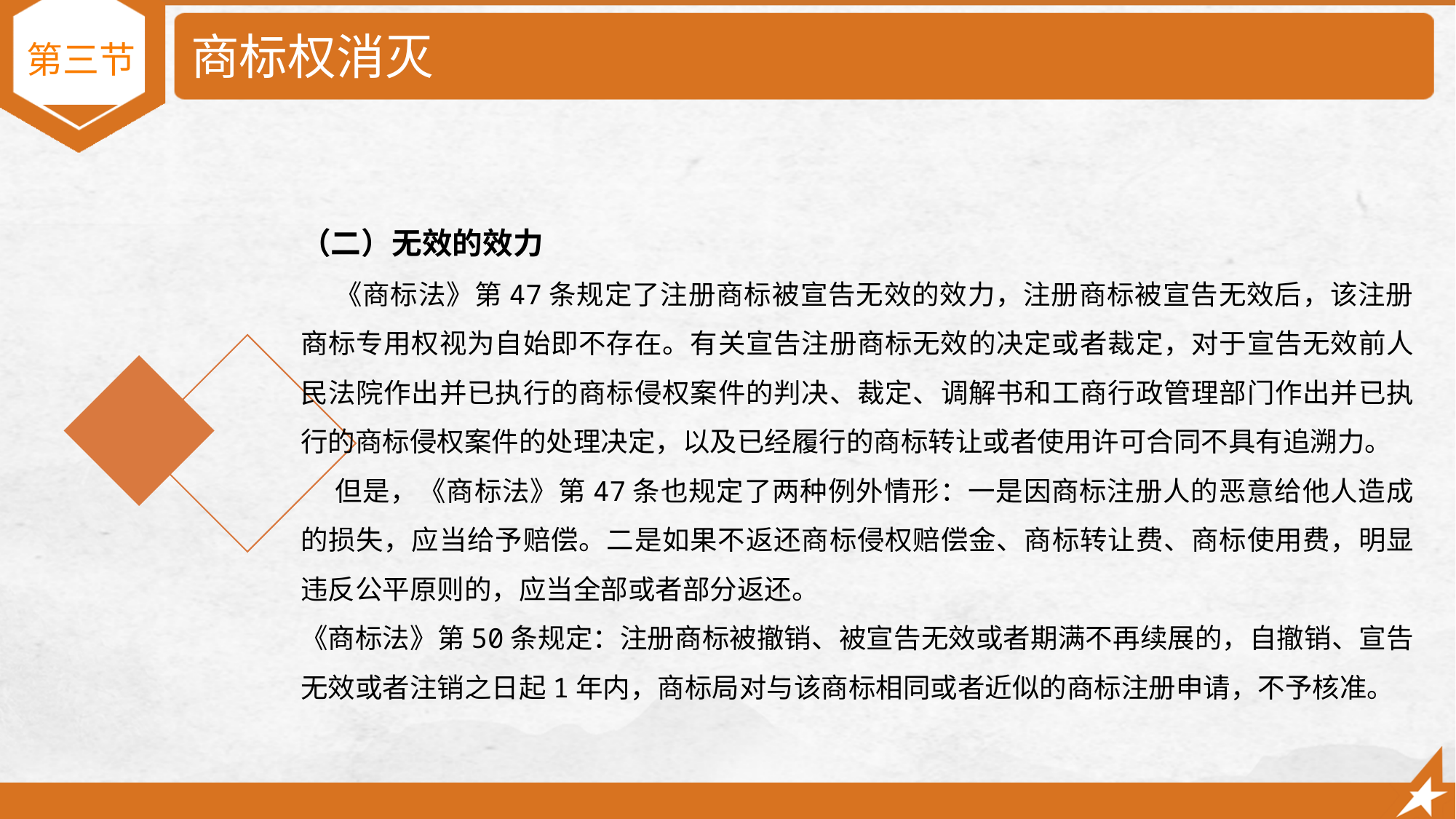

# 商标权消灭
第三节
（二）无效的效力
    《商标法》第47条规定了注册商标被宣告无效的效力，注册商标被宣告无效后，该注册商标专用权视为自始即不存在。有关宣告注册商标无效的决定或者裁定，对于宣告无效前人民法院作出并已执行的商标侵权案件的判决、裁定、调解书和工商行政管理部门作出并已执行的商标侵权案件的处理决定，以及已经履行的商标转让或者使用许可合同不具有追溯力。
    但是，《商标法》第47条也规定了两种例外情形：一是因商标注册人的恶意给他人造成的损失，应当给予赔偿。二是如果不返还商标侵权赔偿金、商标转让费、商标使用费，明显违反公平原则的，应当全部或者部分返还。
《商标法》第50条规定：注册商标被撤销、被宣告无效或者期满不再续展的，自撤销、宣告无效或者注销之日起1年内，商标局对与该商标相同或者近似的商标注册申请，不予核准。